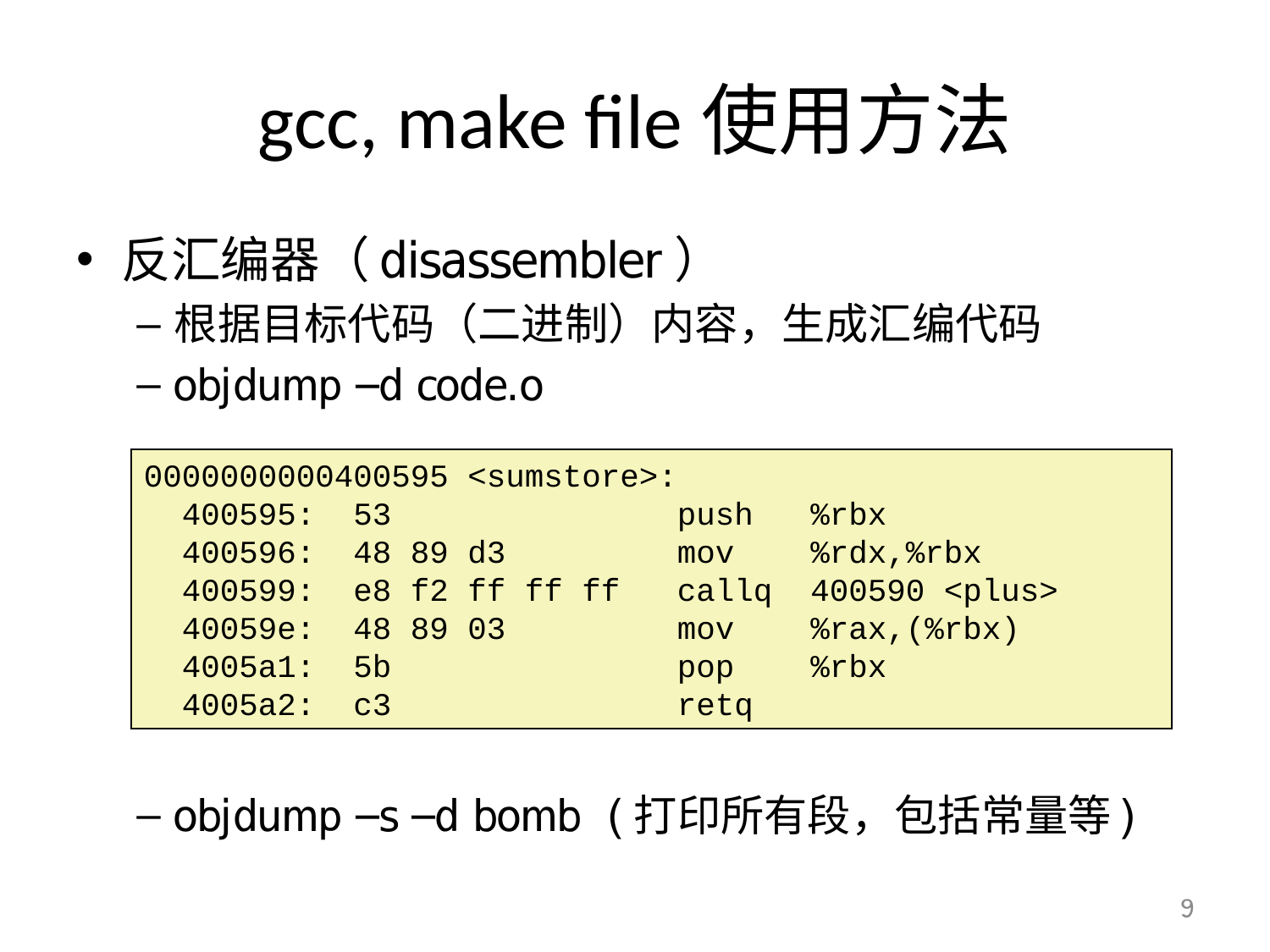

# gcc, make file使用方法
反汇编器（disassembler）
根据目标代码（二进制）内容，生成汇编代码
objdump –d code.o

objdump –s –d bomb  (打印所有段，包括常量等)
0000000000400595 <sumstore>:
  400595:  53               push   %rbx
  400596:  48 89 d3         mov    %rdx,%rbx
  400599:  e8 f2 ff ff ff   callq  400590 <plus>
  40059e:  48 89 03         mov    %rax,(%rbx)
  4005a1:  5b               pop    %rbx
  4005a2:  c3               retq
9